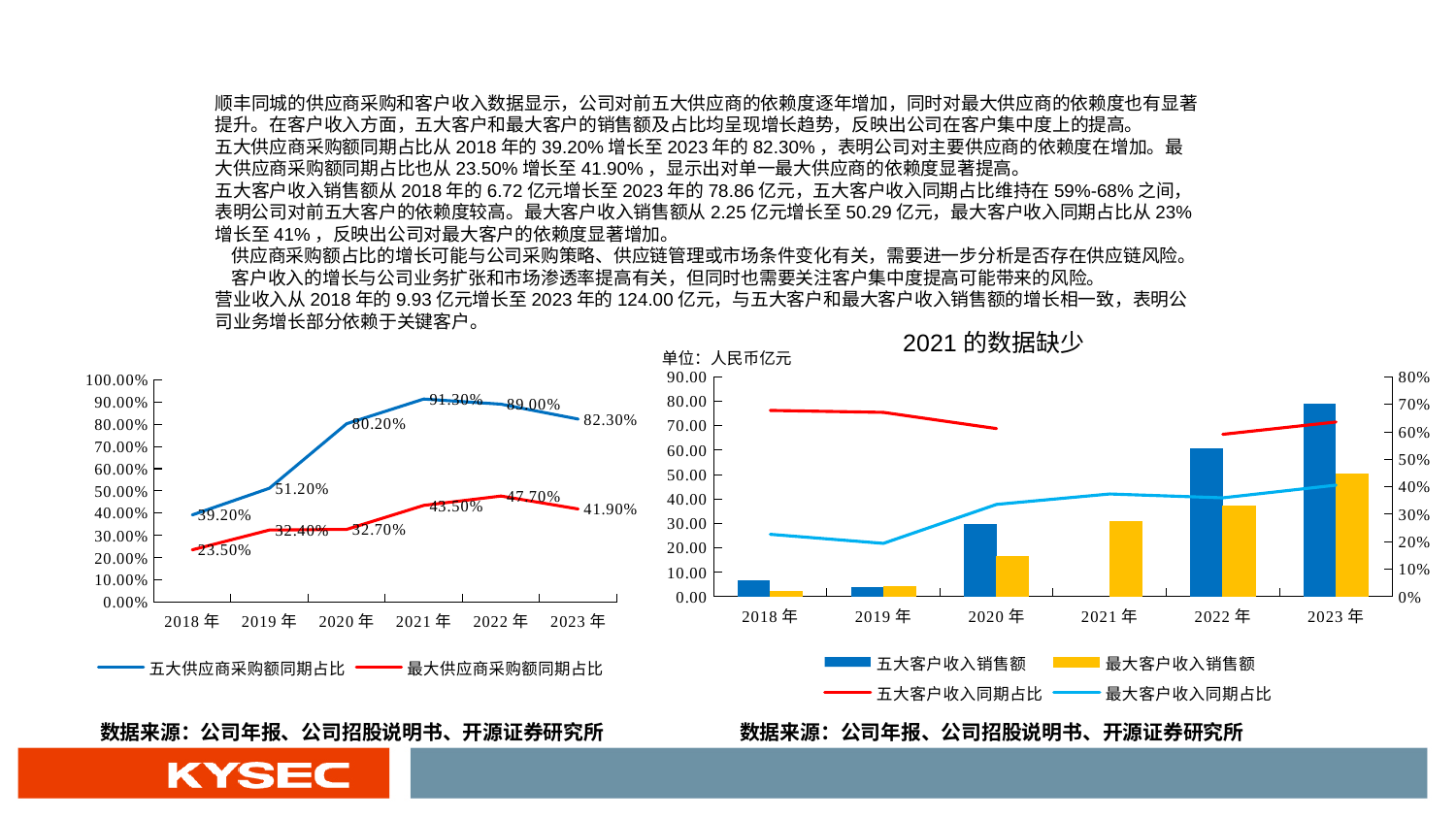

顺丰同城的供应商采购和客户收入数据显示，公司对前五大供应商的依赖度逐年增加，同时对最大供应商的依赖度也有显著提升。在客户收入方面，五大客户和最大客户的销售额及占比均呈现增长趋势，反映出公司在客户集中度上的提高。
五大供应商采购额同期占比从2018年的39.20%增长至2023年的82.30%，表明公司对主要供应商的依赖度在增加。最大供应商采购额同期占比也从23.50%增长至41.90%，显示出对单一最大供应商的依赖度显著提高。
五大客户收入销售额从2018年的6.72亿元增长至2023年的78.86亿元，五大客户收入同期占比维持在59%-68%之间，表明公司对前五大客户的依赖度较高。最大客户收入销售额从2.25亿元增长至50.29亿元，最大客户收入同期占比从23%增长至41%，反映出公司对最大客户的依赖度显著增加。
   供应商采购额占比的增长可能与公司采购策略、供应链管理或市场条件变化有关，需要进一步分析是否存在供应链风险。
   客户收入的增长与公司业务扩张和市场渗透率提高有关，但同时也需要关注客户集中度提高可能带来的风险。
营业收入从2018年的9.93亿元增长至2023年的124.00亿元，与五大客户和最大客户收入销售额的增长相一致，表明公司业务增长部分依赖于关键客户。
2021的数据缺少
单位：人民币亿元

### Chart

| Category | 五大客户收入销售额 | 最大客户收入销售额 | 五大客户收入同期占比 | 最大客户收入同期占比 |
|---|---|---|---|---|
| 2018年 | 6.72025 | 2.25498 | 0.678 | 0.227 |
| 2019年 | 4.09378515 | 4.08373 | 0.671 | 0.194 |
| 2020年 | 29.66111 | 16.2596 | 0.612 | 0.336 |
| 2021年 | None | 30.56 | None | 0.374 |
| 2022年 | 60.66615 | 36.981 | 0.591 | 0.36 |
| 2023年 | 78.864 | 50.294 | 0.636 | 0.406 |

### Chart

| Category | 五大供应商采购额同期占比 | 最大供应商采购额同期占比 |
|---|---|---|
| 2018年 | 0.392 | 0.235 |
| 2019年 | 0.512 | 0.324 |
| 2020年 | 0.802 | 0.327 |
| 2021年 | 0.913 | 0.435 |
| 2022年 | 0.89 | 0.477 |
| 2023年 | 0.823 | 0.419 |
数据来源：公司年报、公司招股说明书、开源证券研究所
数据来源：公司年报、公司招股说明书、开源证券研究所